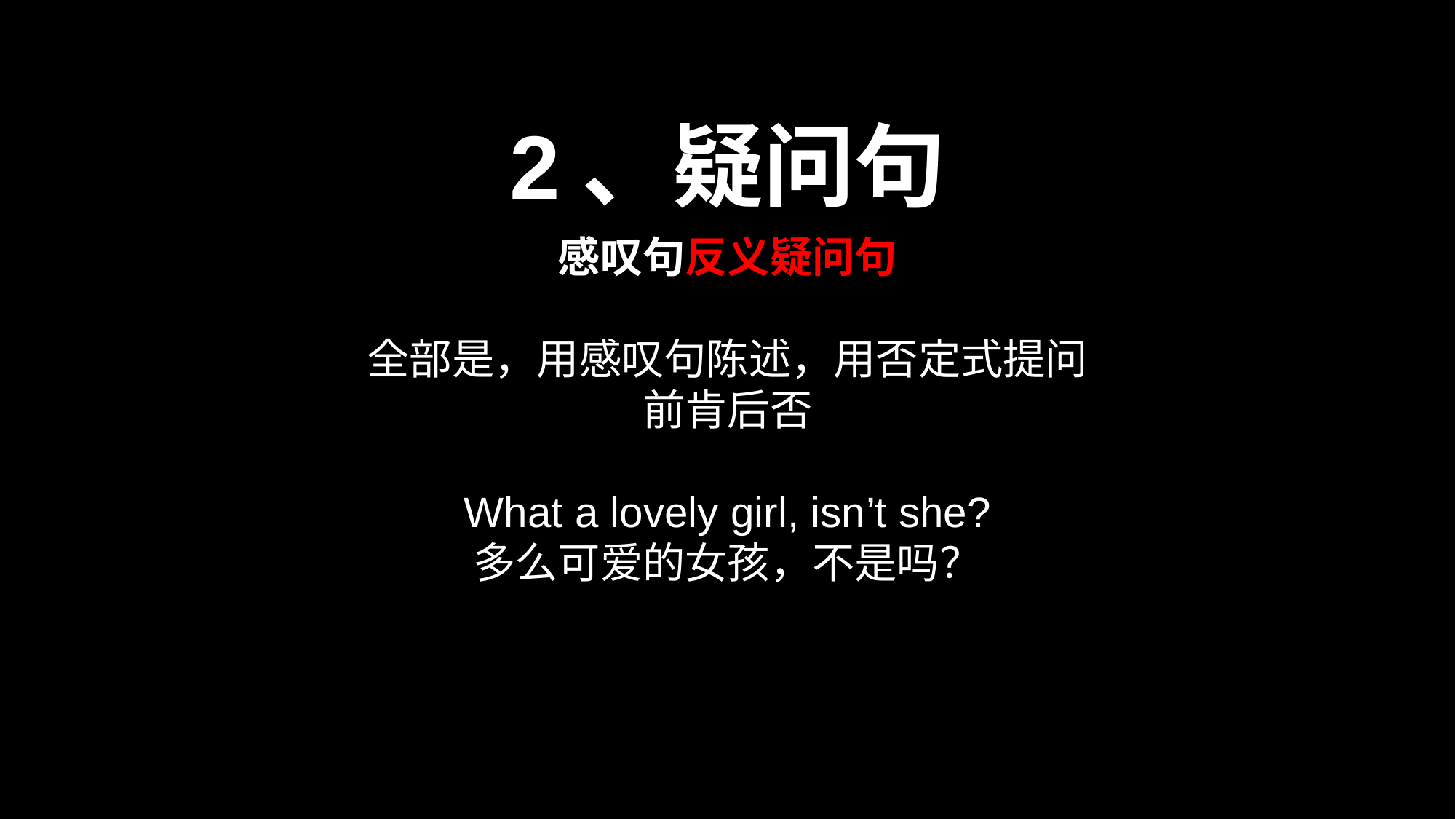

2、疑问句
感叹句反义疑问句

全部是，用感叹句陈述，用否定式提问
前肯后否

What a lovely girl, isn’t she?
多么可爱的女孩，不是吗？